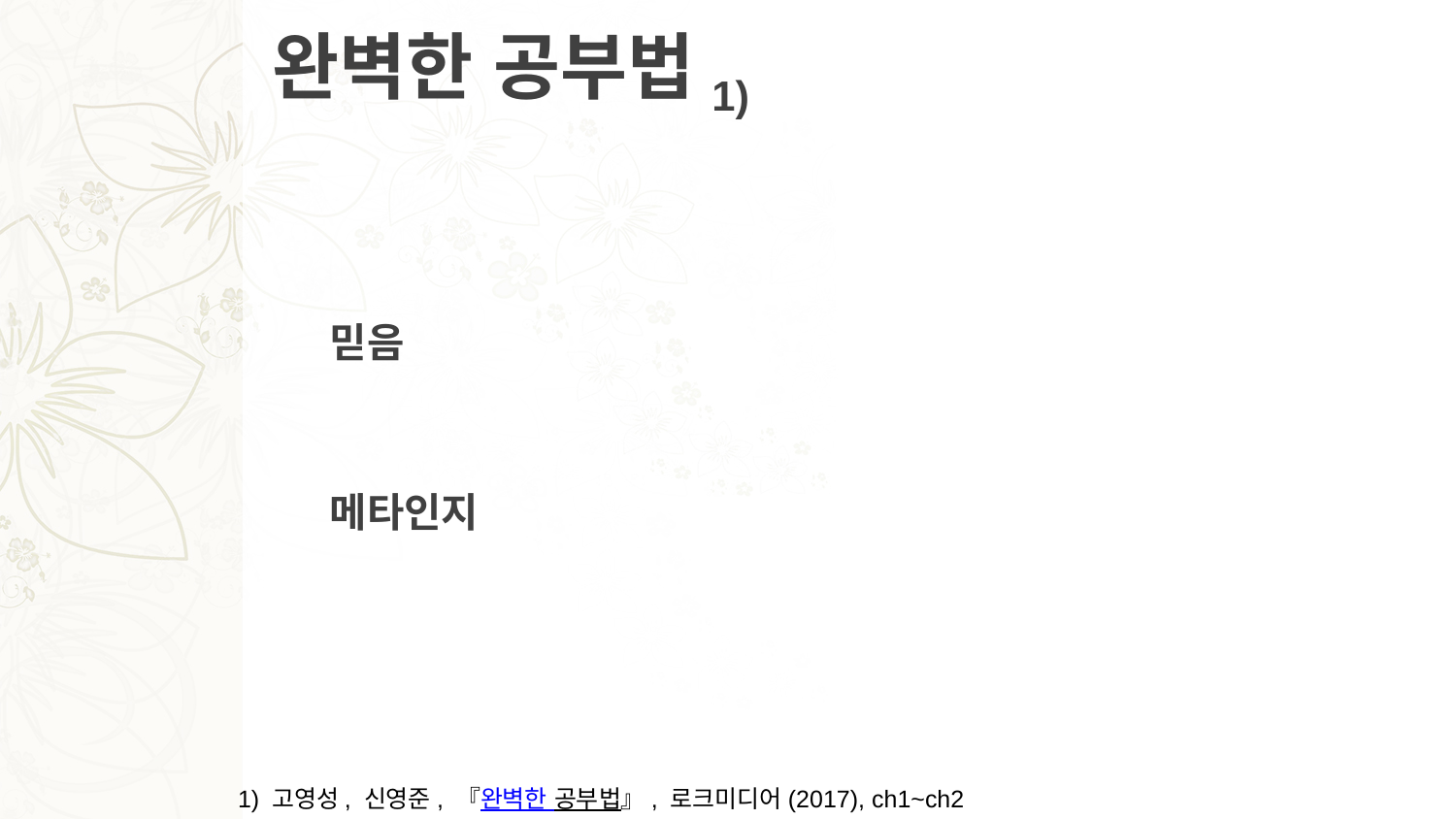

# 완벽한 공부법1)

믿음

메타인지
1) 고영성, 신영준, 『완벽한 공부법』, 로크미디어(2017), ch1~ch2